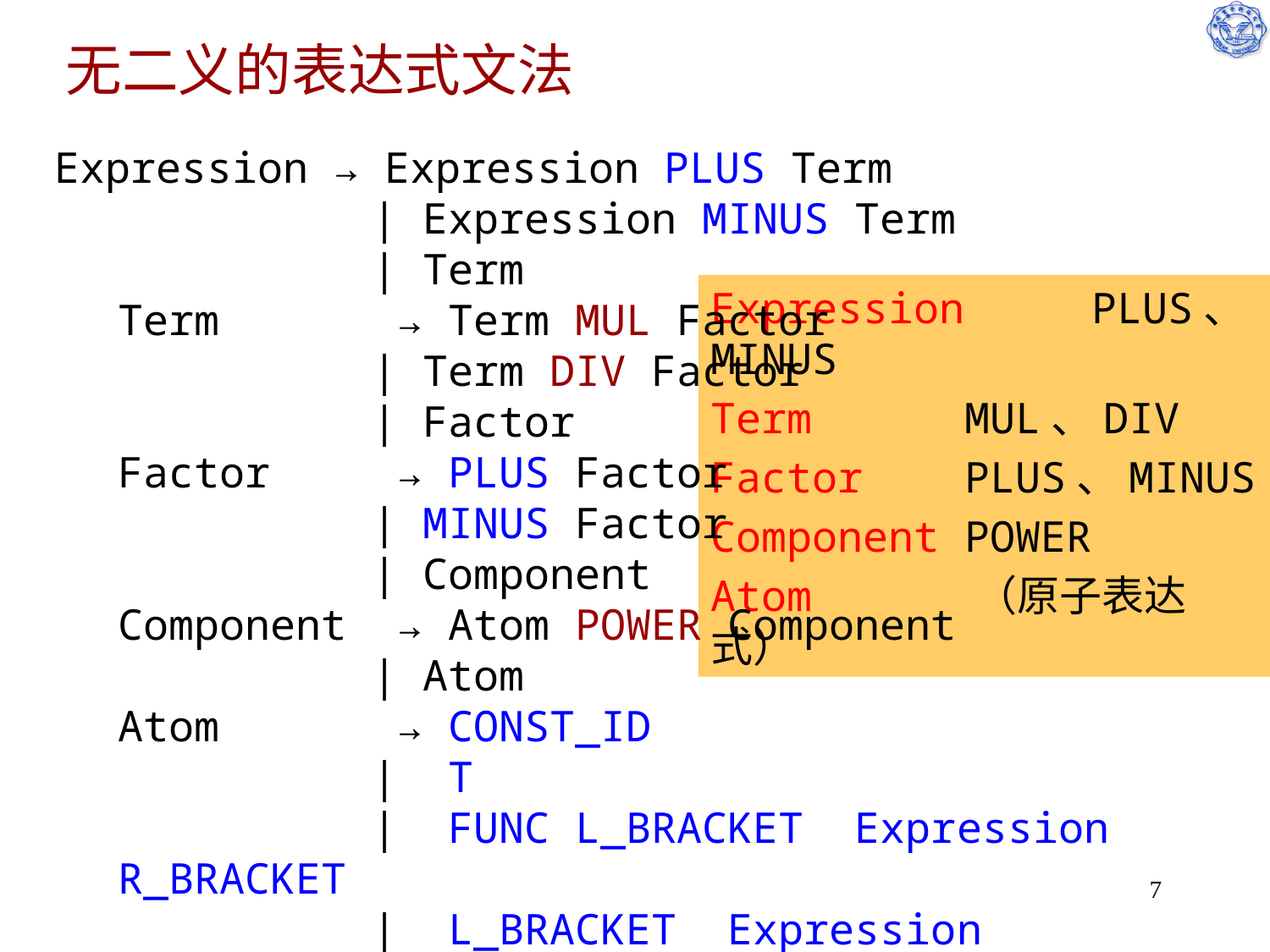

# 无二义的表达式文法
Expression → Expression PLUS Term
		| Expression MINUS Term
		| Term
Term       → Term MUL Factor
		| Term DIV Factor
		| Factor
Factor     → PLUS Factor
		| MINUS Factor
		| Component
Component  → Atom POWER Component
		| Atom
Atom       → CONST_ID
		|  T
		|  FUNC L_BRACKET  Expression  R_BRACKET
		|  L_BRACKET  Expression  R_BRACKET
Expression	PLUS、MINUS
Term		MUL、DIV
Factor	PLUS、MINUS
Component	POWER
Atom	     （原子表达式）
7